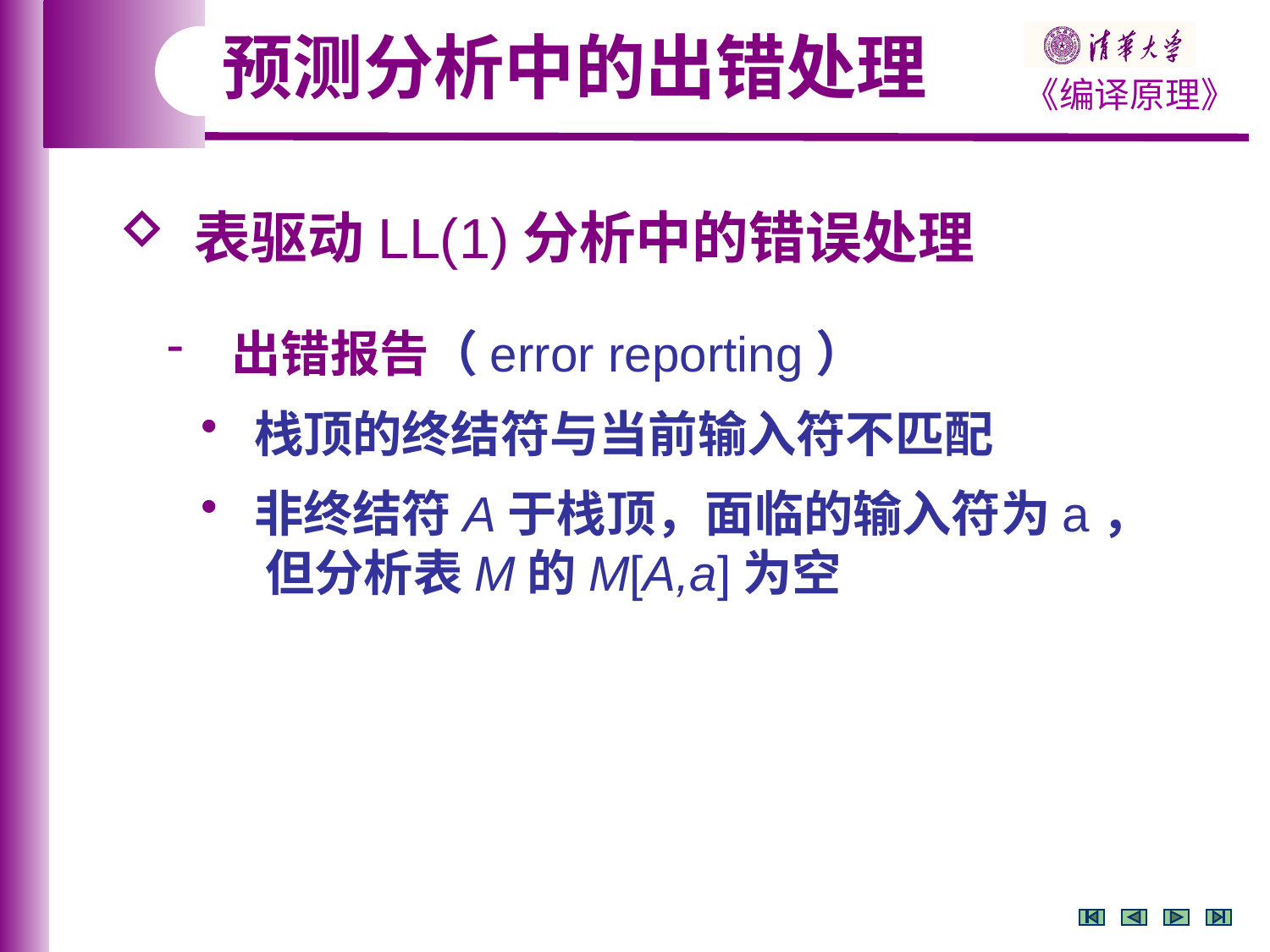

预测分析中的出错处理
 表驱动LL(1)分析中的错误处理
  出错报告（error reporting）

 栈顶的终结符与当前输入符不匹配

 非终结符A于栈顶，面临的输入符为a，
  但分析表M的M[A,a]为空